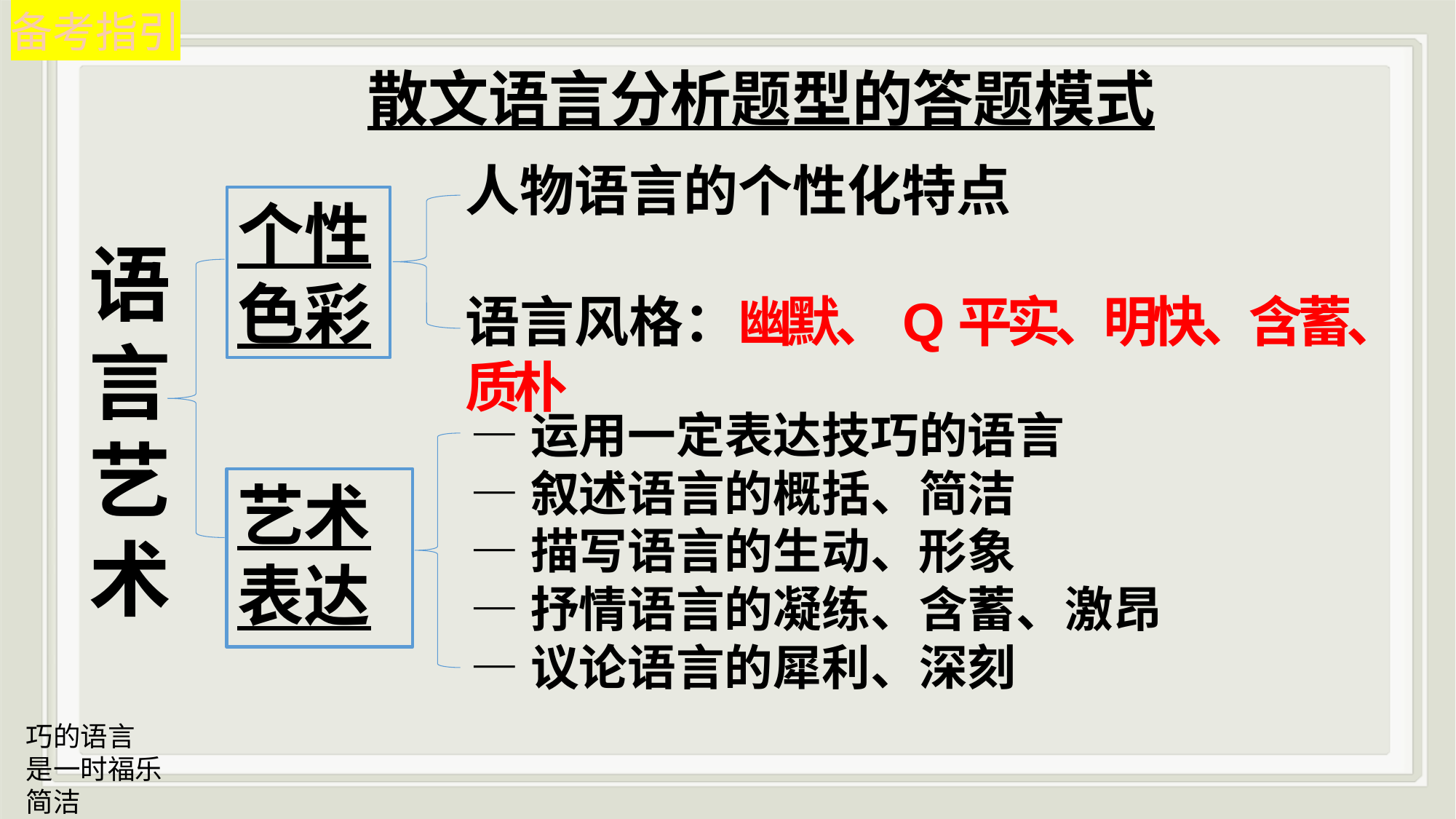

备考指引
散文语言分析题型的答题模式

人物语言的个性化特点

语言风格：幽默、Q平实、明快、含蓄、质朴
个性色彩

语言艺术

—运用一定表达技巧的语言
—叙述语言的概括、简洁
—描写语言的生动、形象
—抒情语言的凝练、含蓄、激昂
—议论语言的犀利、深刻

艺术
表达

 巧的语言是一时福乐简洁
  一